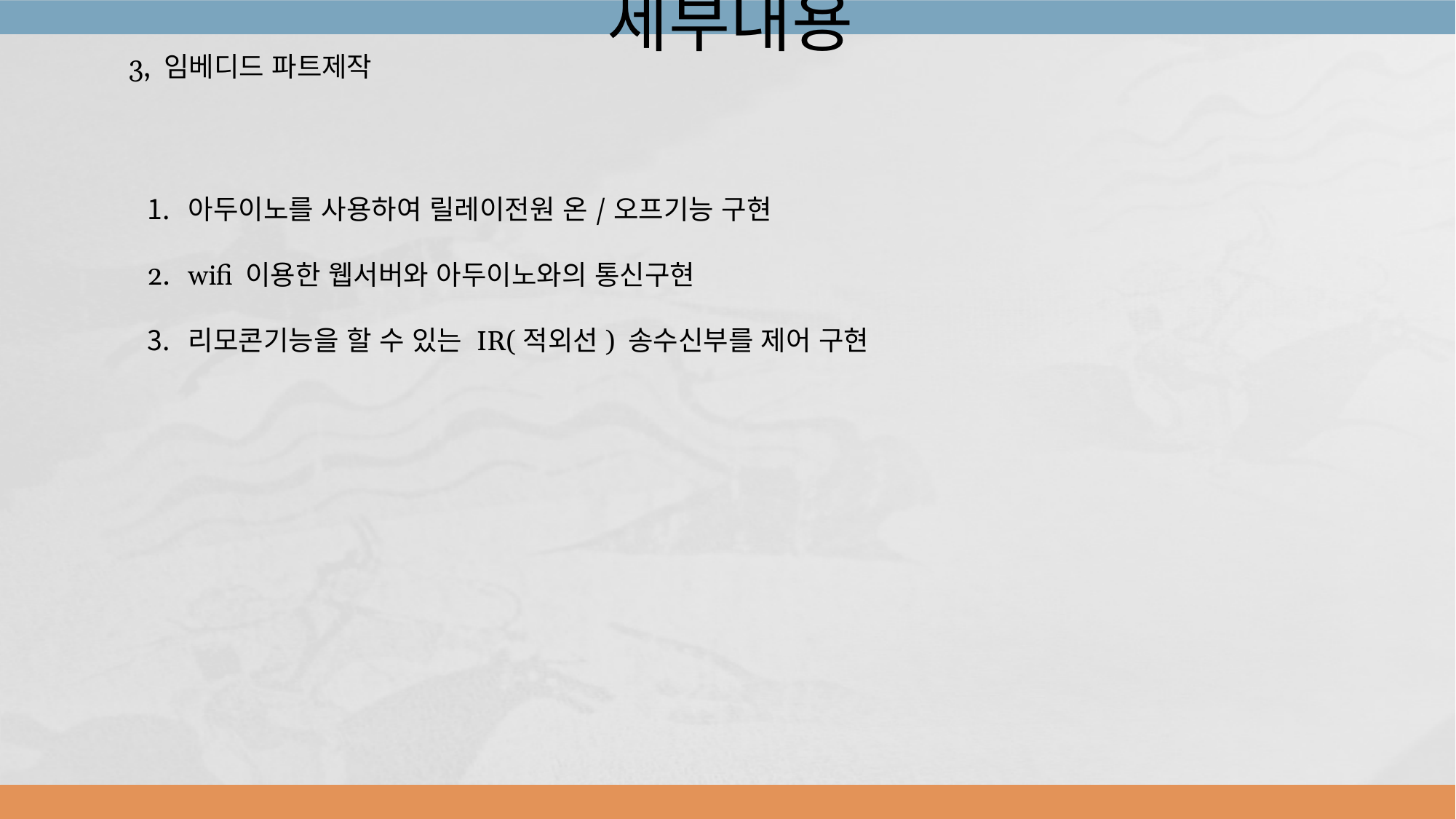

세부내용
3, 임베디드 파트제작
아두이노를 사용하여 릴레이전원 온/오프기능 구현

wifi 이용한 웹서버와 아두이노와의 통신구현

리모콘기능을 할 수 있는 IR(적외선) 송수신부를 제어 구현